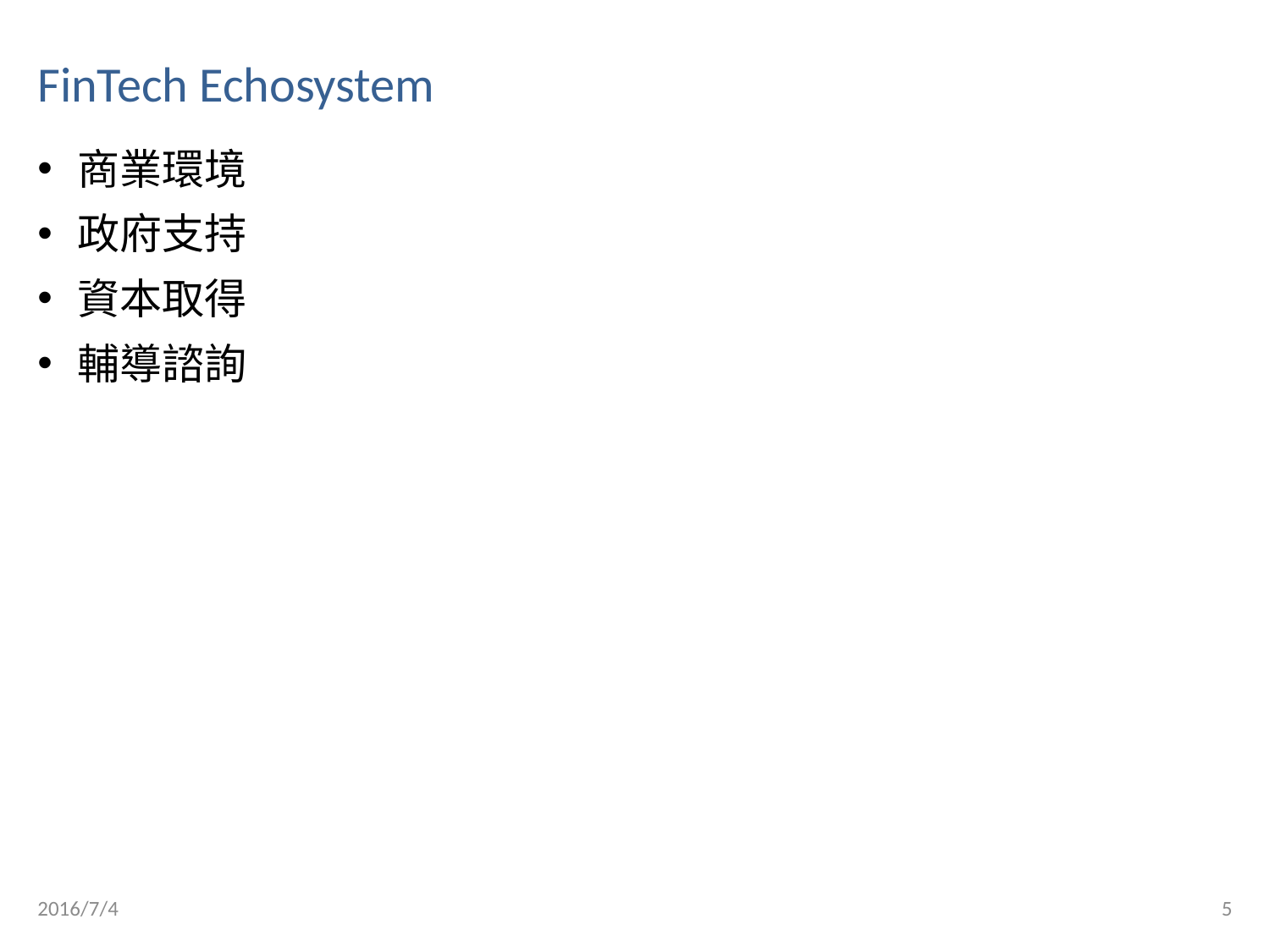

# FinTech Echosystem
商業環境
政府支持
資本取得
輔導諮詢
2016/7/4
5